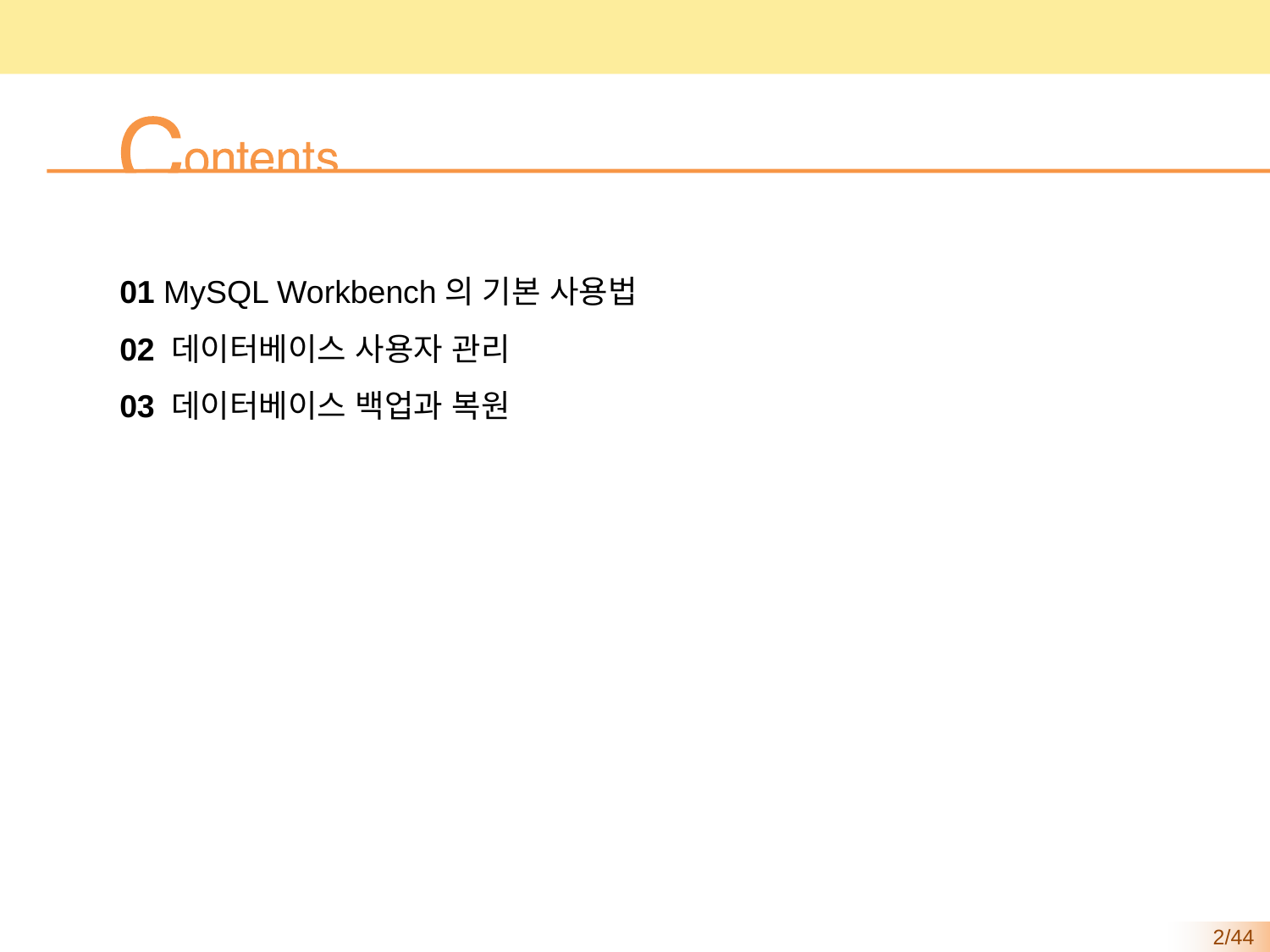

01 MySQL Workbench의 기본 사용법
02 데이터베이스 사용자 관리
03 데이터베이스 백업과 복원